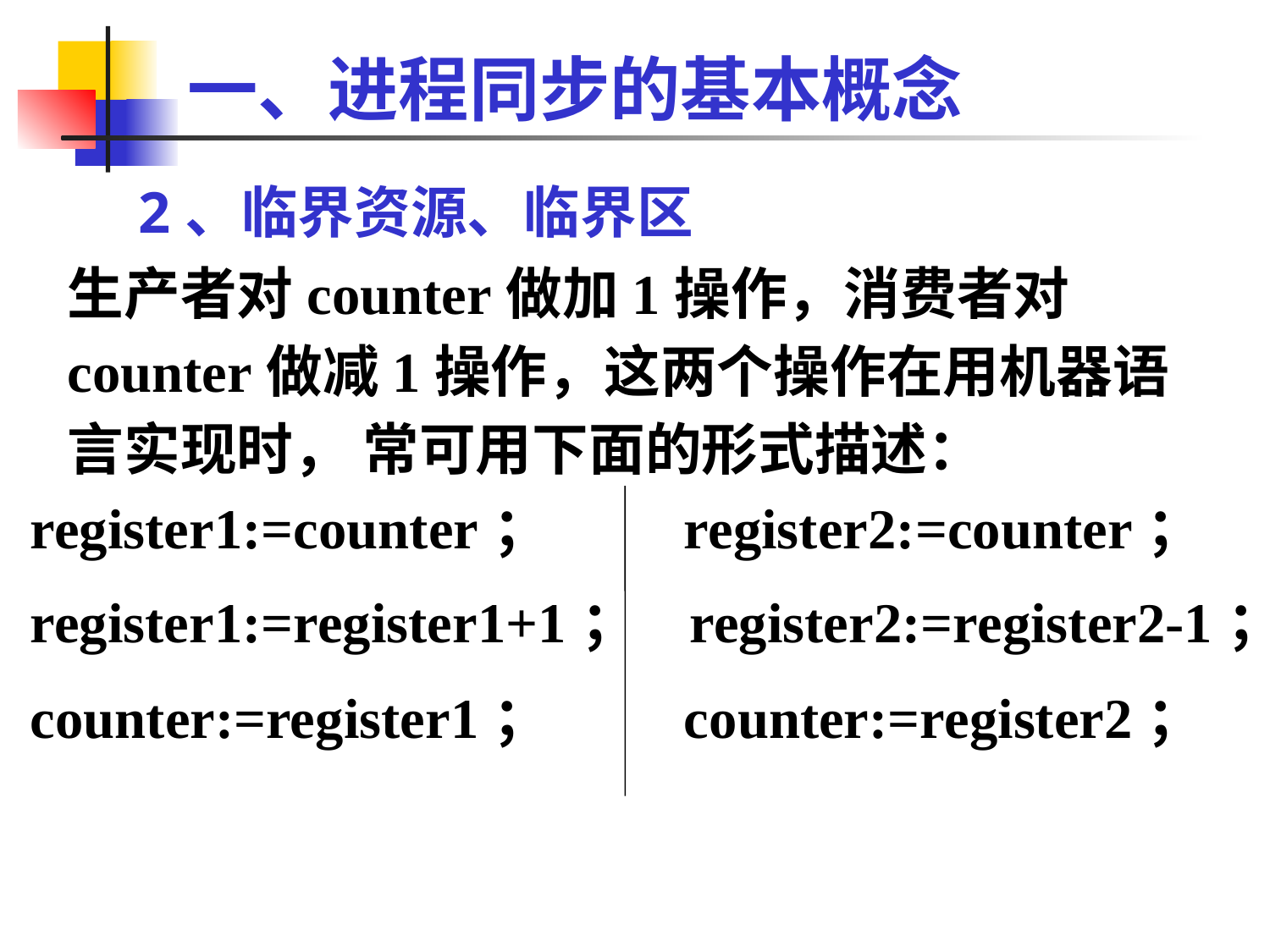

一、进程同步的基本概念
2、临界资源、临界区
生产者对counter做加1操作，消费者对counter做减1操作，这两个操作在用机器语言实现时， 常可用下面的形式描述：
register1:=counter；     　register2:=counter；
register1:=register1+1；   register2:=register2-1；
counter:=register1；     　counter:=register2；